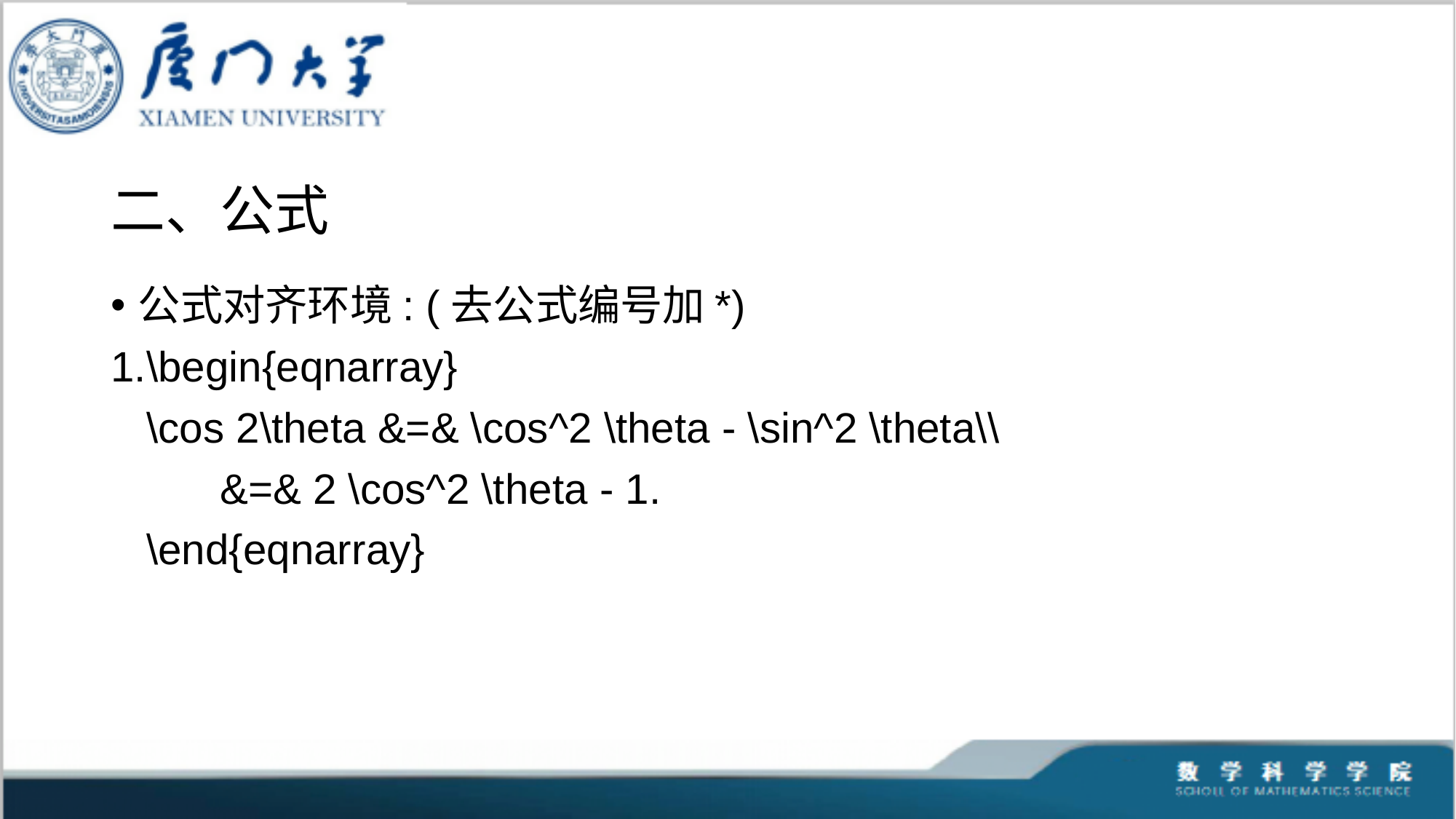

# 二、公式
公式对齐环境: (去公式编号加*)
1.\begin{eqnarray}
   \cos 2\theta &=& \cos^2 \theta - \sin^2 \theta\\
	&=& 2 \cos^2 \theta - 1.
   \end{eqnarray}